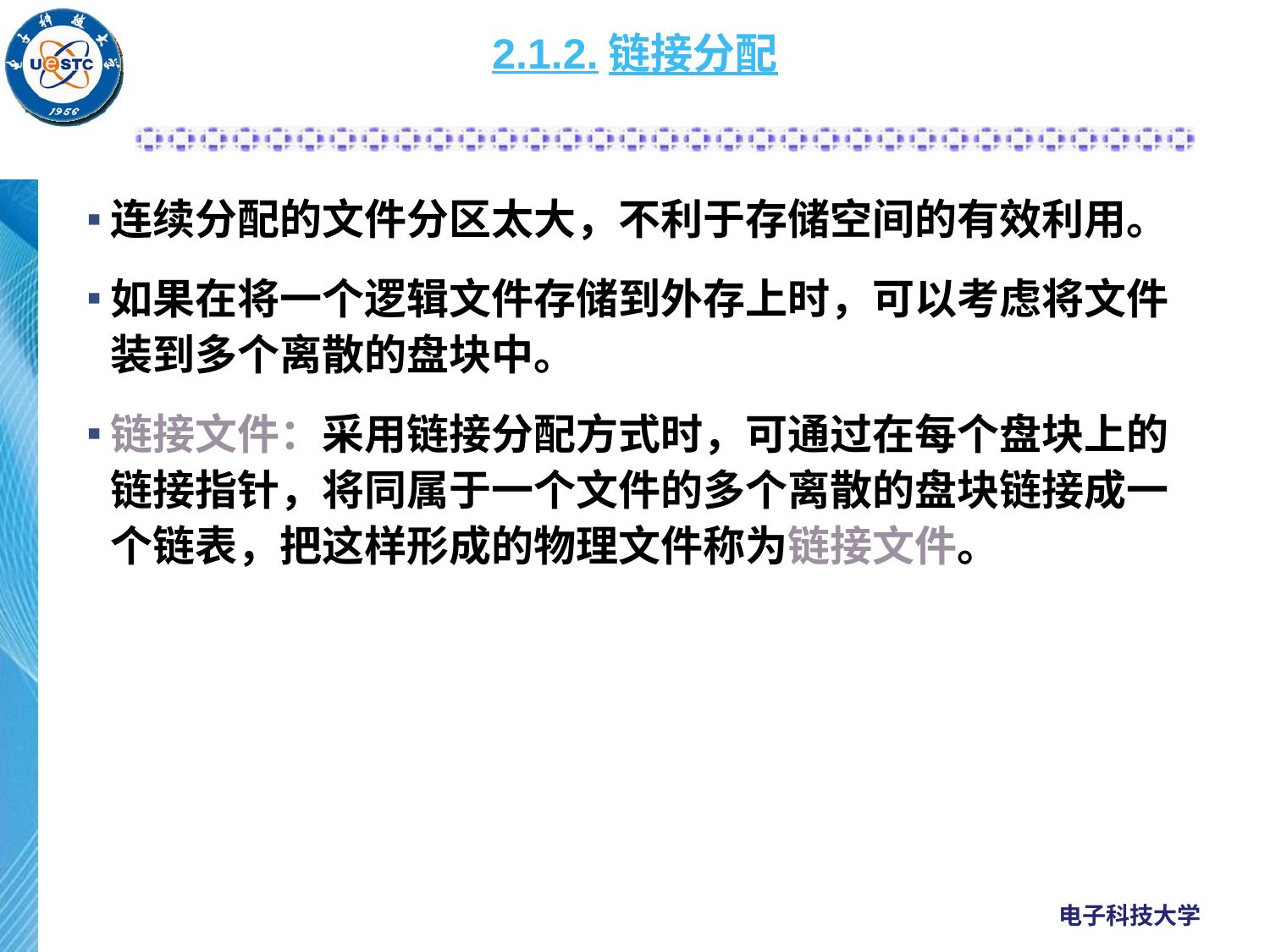

# 2.1.2.链接分配
连续分配的文件分区太大，不利于存储空间的有效利用。
如果在将一个逻辑文件存储到外存上时，可以考虑将文件装到多个离散的盘块中。
链接文件：采用链接分配方式时，可通过在每个盘块上的链接指针，将同属于一个文件的多个离散的盘块链接成一个链表，把这样形成的物理文件称为链接文件。